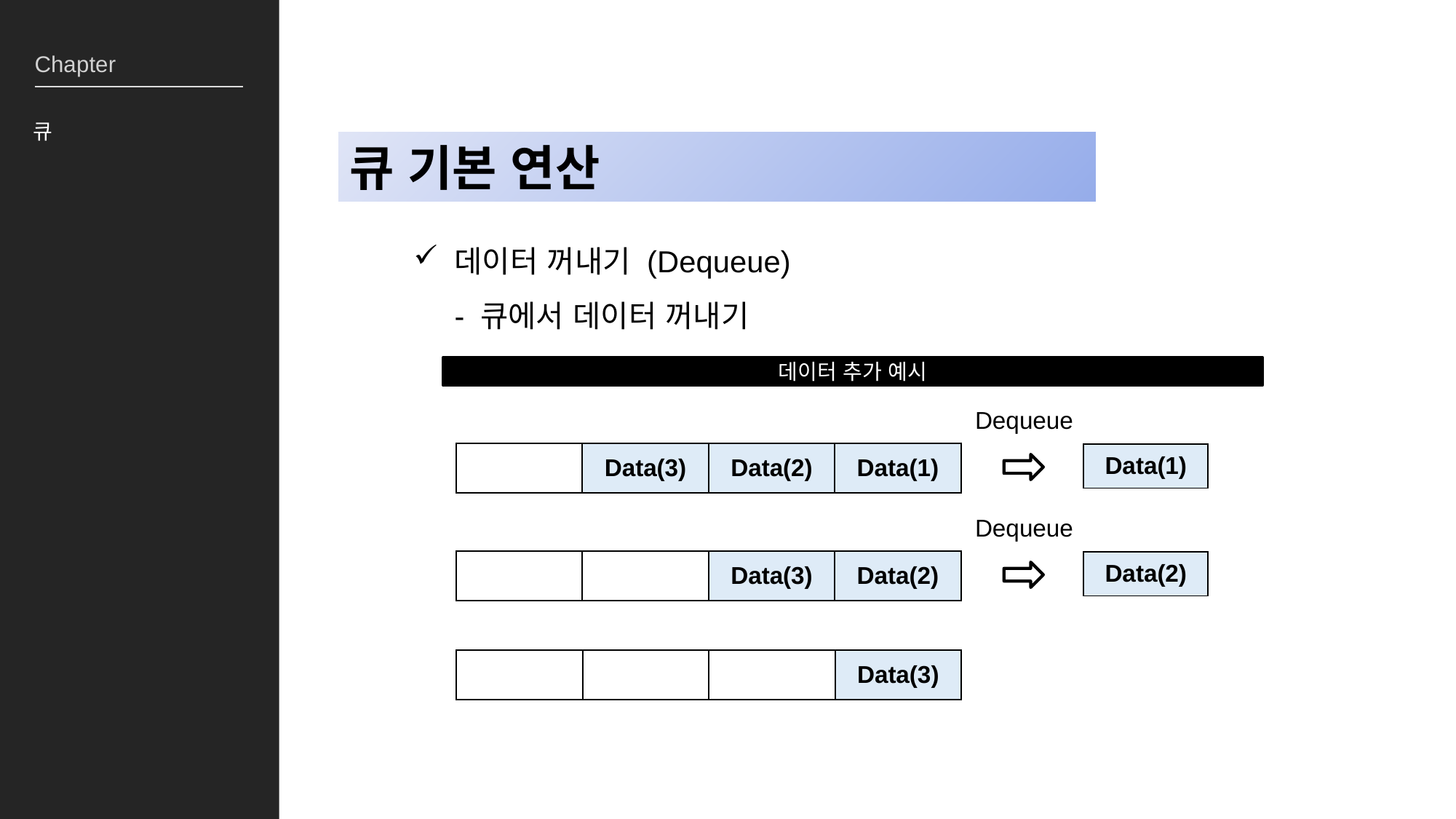

큐
큐 기본 연산
데이터 꺼내기 (Dequeue)
- 큐에서 데이터 꺼내기
데이터 추가 예시
Dequeue
|  | Data(3) | Data(2) | Data(1) |
| --- | --- | --- | --- |
| Data(1) |
| --- |

Dequeue
|  |  | Data(3) | Data(2) |
| --- | --- | --- | --- |
| Data(2) |
| --- |

|  |  |  | Data(3) |
| --- | --- | --- | --- |